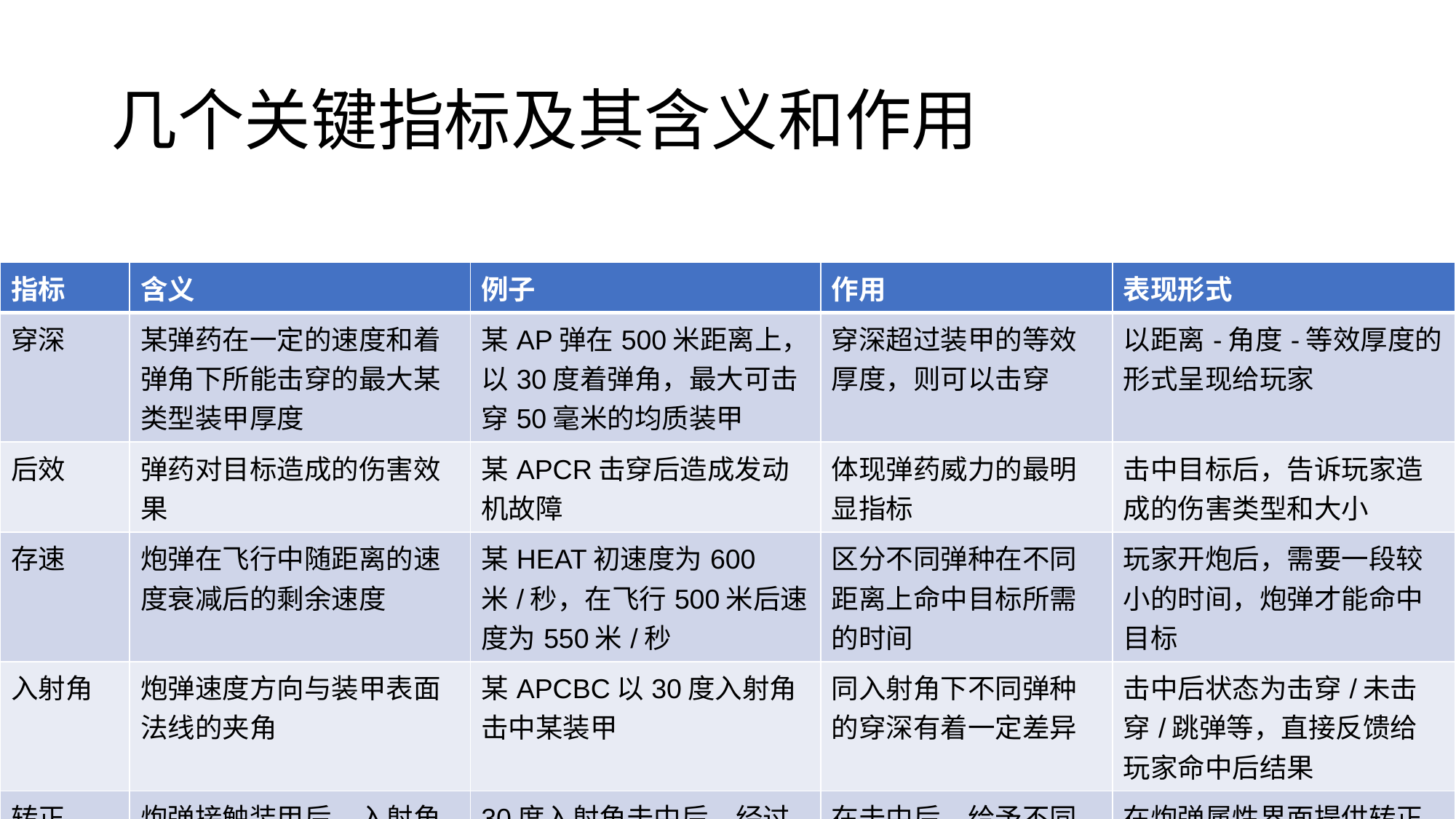

# 几个关键指标及其含义和作用
| 指标 | 含义 | 例子 | 作用 | 表现形式 |
| --- | --- | --- | --- | --- |
| 穿深 | 某弹药在一定的速度和着弹角下所能击穿的最大某类型装甲厚度 | 某AP弹在500米距离上，以30度着弹角，最大可击穿50毫米的均质装甲 | 穿深超过装甲的等效厚度，则可以击穿 | 以距离-角度-等效厚度的形式呈现给玩家 |
| 后效 | 弹药对目标造成的伤害效果 | 某APCR击穿后造成发动机故障 | 体现弹药威力的最明显指标 | 击中目标后，告诉玩家造成的伤害类型和大小 |
| 存速 | 炮弹在飞行中随距离的速度衰减后的剩余速度 | 某HEAT初速度为600米/秒，在飞行500米后速度为550米/秒 | 区分不同弹种在不同距离上命中目标所需的时间 | 玩家开炮后，需要一段较小的时间，炮弹才能命中目标 |
| 入射角 | 炮弹速度方向与装甲表面法线的夹角 | 某APCBC以30度入射角击中某装甲 | 同入射角下不同弹种的穿深有着一定差异 | 击中后状态为击穿/未击穿/跳弹等，直接反馈给玩家命中后结果 |
| 转正 | 炮弹接触装甲后，入射角发生微小的变化 | 30度入射角击中后，经过有利的5度转正，以25度角的实际入射角击中装甲 | 在击中后，给予不同炮弹以不同的修正入射角 | 在炮弹属性界面提供转正角，提升玩家在不同的入射角下使用最佳弹种 |